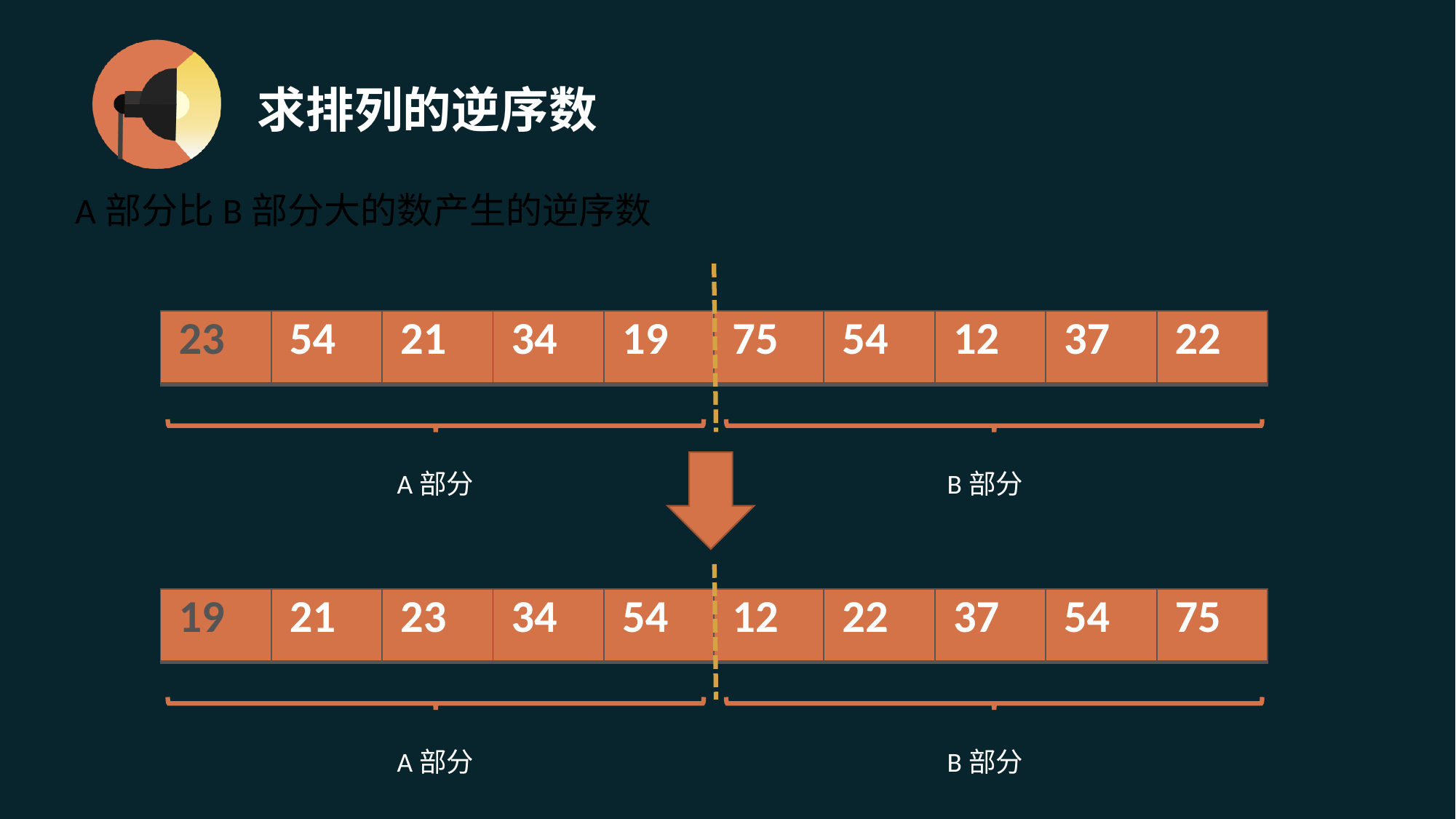

# 求排列的逆序数

A部分比B部分大的数产生的逆序数
| 23 | 54 | 21 | 34 | 19 | 75 | 54 | 12 | 37 | 22 |
| --- | --- | --- | --- | --- | --- | --- | --- | --- | --- |

A部分
B部分
| 19 | 21 | 23 | 34 | 54 | 12 | 22 | 37 | 54 | 75 |
| --- | --- | --- | --- | --- | --- | --- | --- | --- | --- |
A部分
B部分